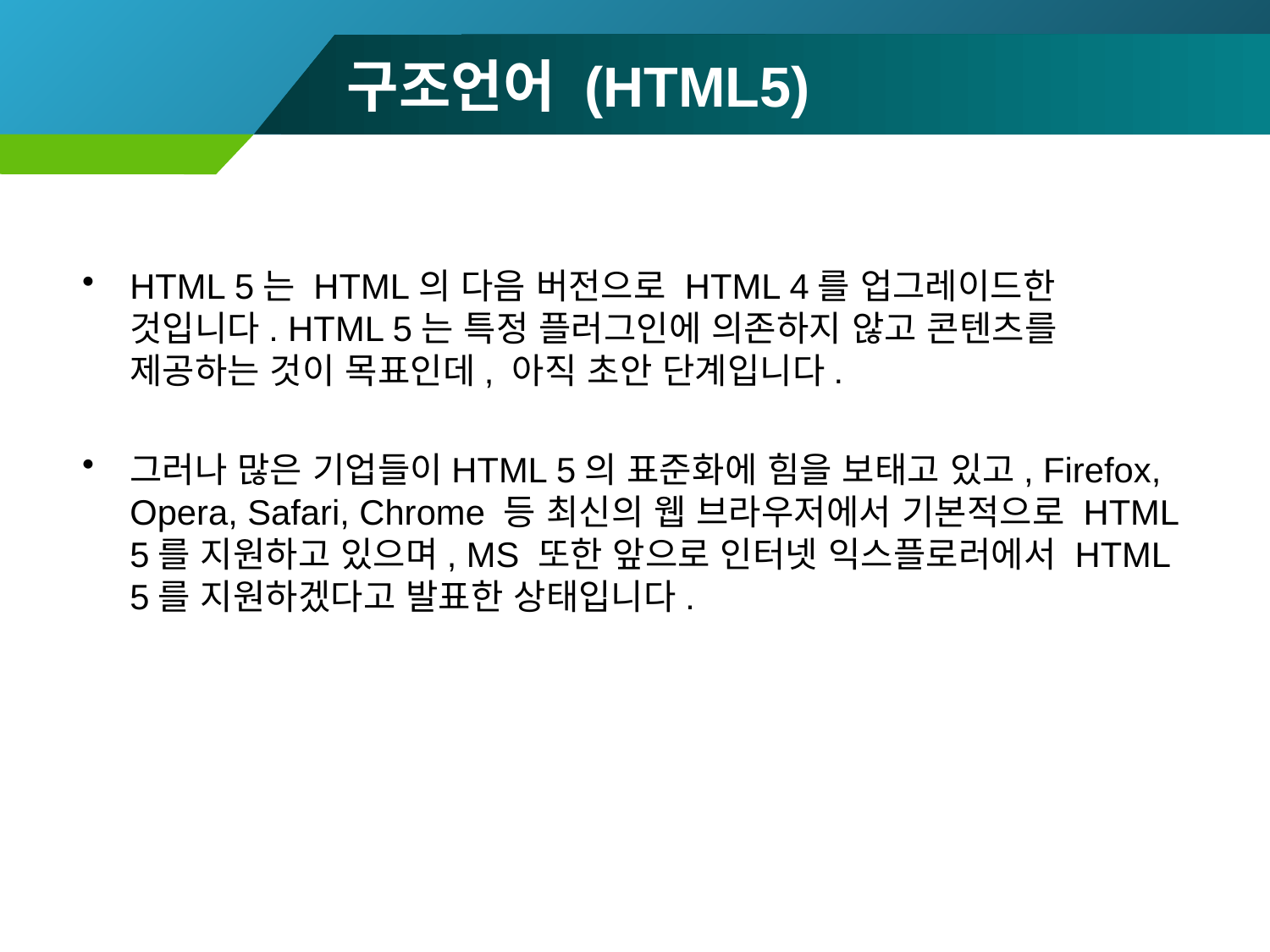

# 구조언어 (HTML5)
HTML 5는 HTML의 다음 버전으로 HTML 4를 업그레이드한 것입니다. HTML 5는 특정 플러그인에 의존하지 않고 콘텐츠를 제공하는 것이 목표인데, 아직 초안 단계입니다.

그러나 많은 기업들이HTML 5의 표준화에 힘을 보태고 있고, Firefox, Opera, Safari, Chrome 등 최신의 웹 브라우저에서 기본적으로 HTML 5를 지원하고 있으며, MS 또한 앞으로 인터넷 익스플로러에서 HTML 5를 지원하겠다고 발표한 상태입니다.